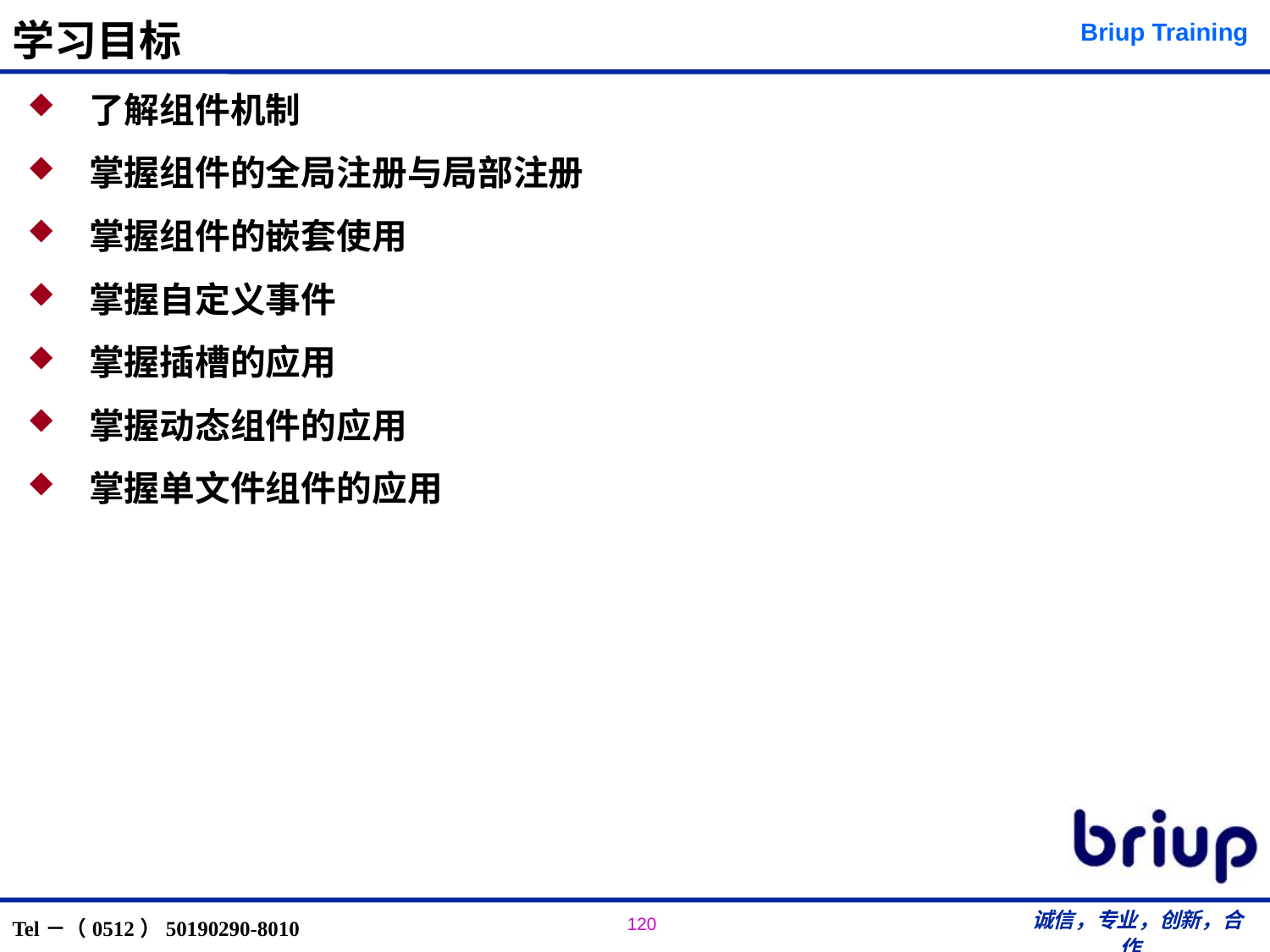

# 学习目标
 了解组件机制
 掌握组件的全局注册与局部注册
 掌握组件的嵌套使用
 掌握自定义事件
 掌握插槽的应用
 掌握动态组件的应用
 掌握单文件组件的应用